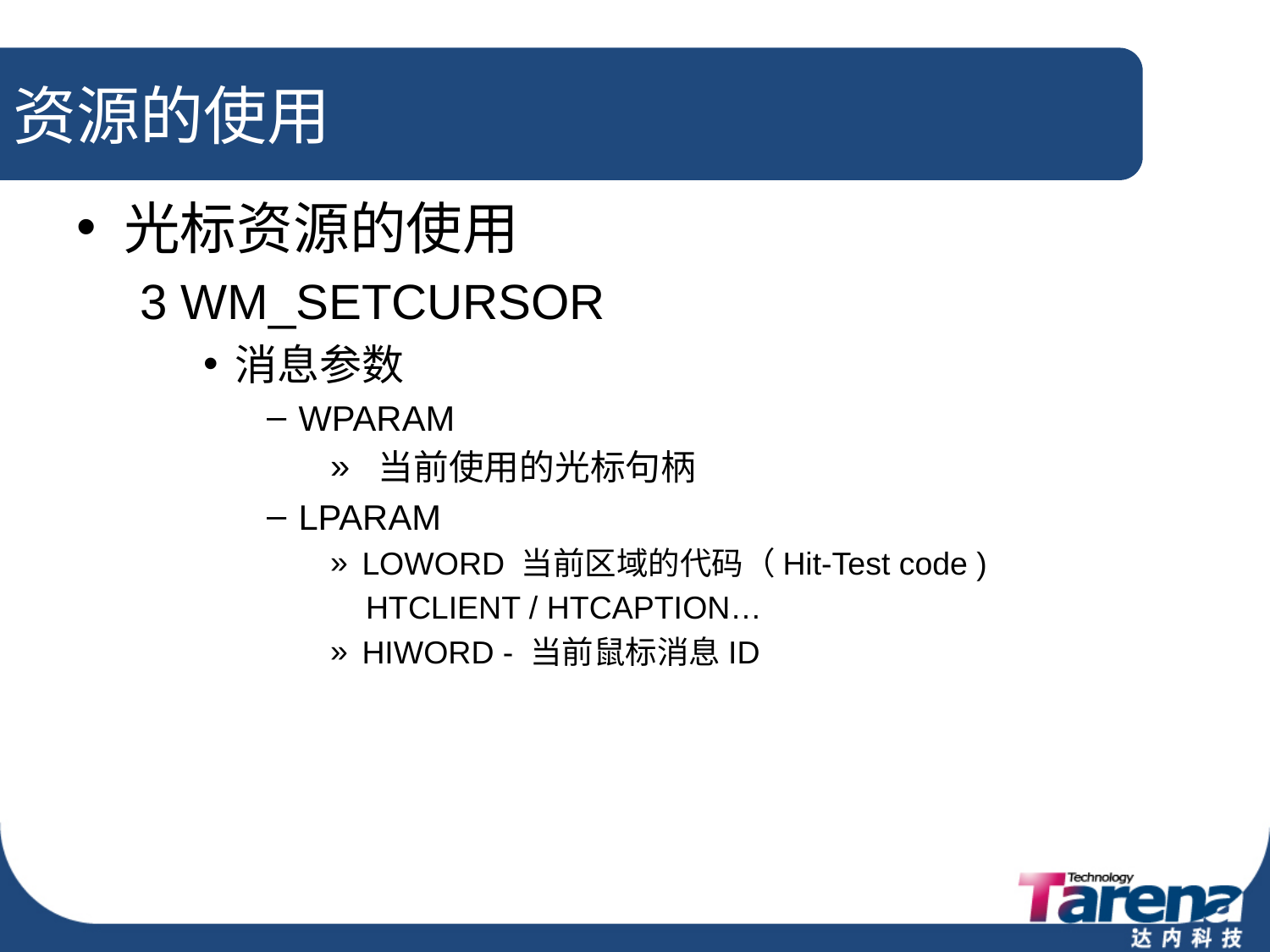

# 资源的使用
光标资源的使用
3 WM_SETCURSOR
消息参数
WPARAM
 当前使用的光标句柄
LPARAM
LOWORD 当前区域的代码（Hit-Test code )
    HTCLIENT / HTCAPTION…
HIWORD - 当前鼠标消息ID